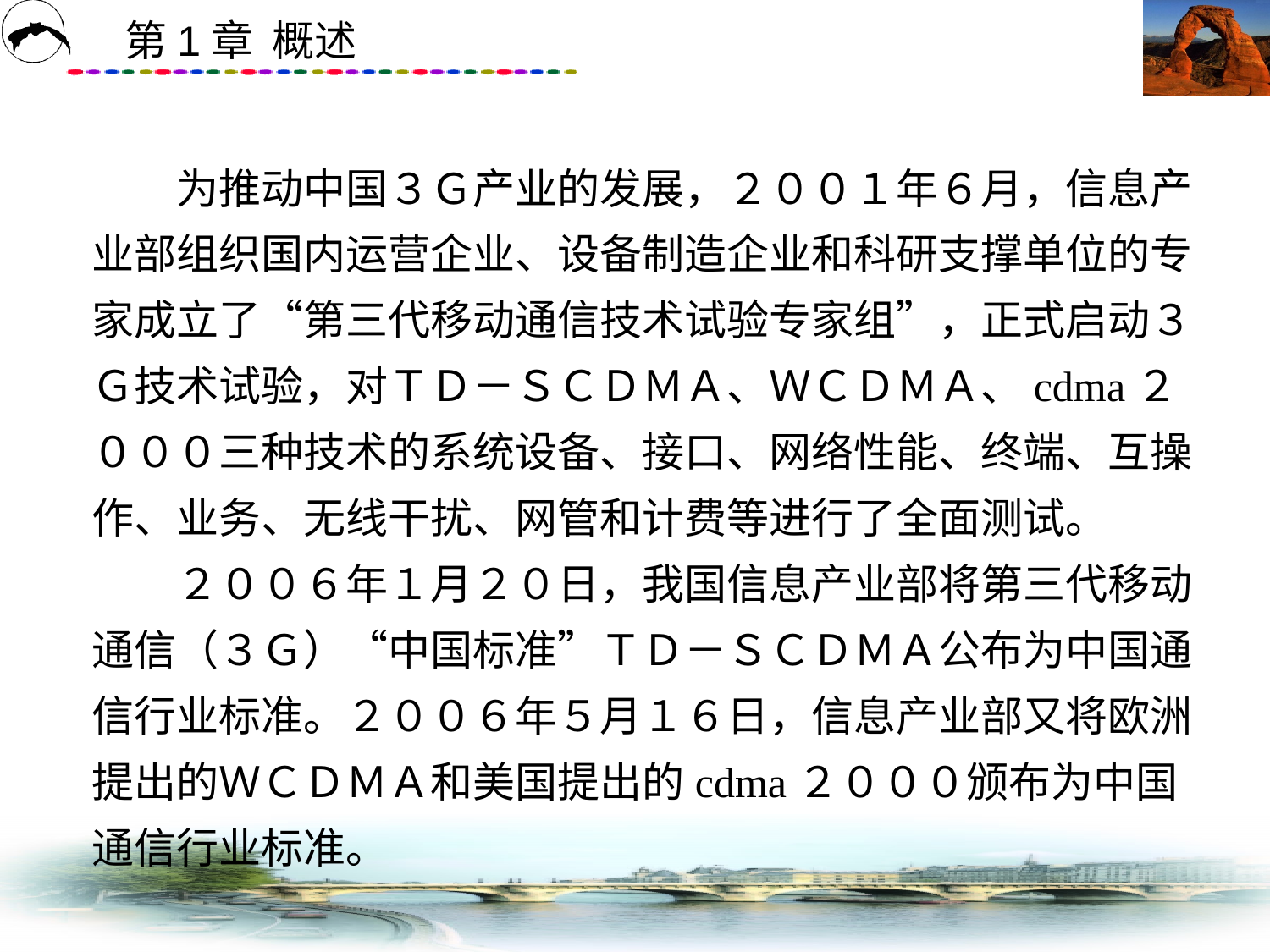

# 为推动中国３Ｇ产业的发展，２００１年６月，信息产业部组织国内运营企业、设备制造企业和科研支撑单位的专家成立了“第三代移动通信技术试验专家组”，正式启动３Ｇ技术试验，对ＴＤ－ＳＣＤＭＡ、ＷＣＤＭＡ、cdma２０００三种技术的系统设备、接口、网络性能、终端、互操作、业务、无线干扰、网管和计费等进行了全面测试。 　　２００６年１月２０日，我国信息产业部将第三代移动通信（３Ｇ）“中国标准”ＴＤ－ＳＣＤＭＡ公布为中国通信行业标准。２００６年５月１６日，信息产业部又将欧洲提出的ＷＣＤＭＡ和美国提出的cdma２０００颁布为中国通信行业标准。